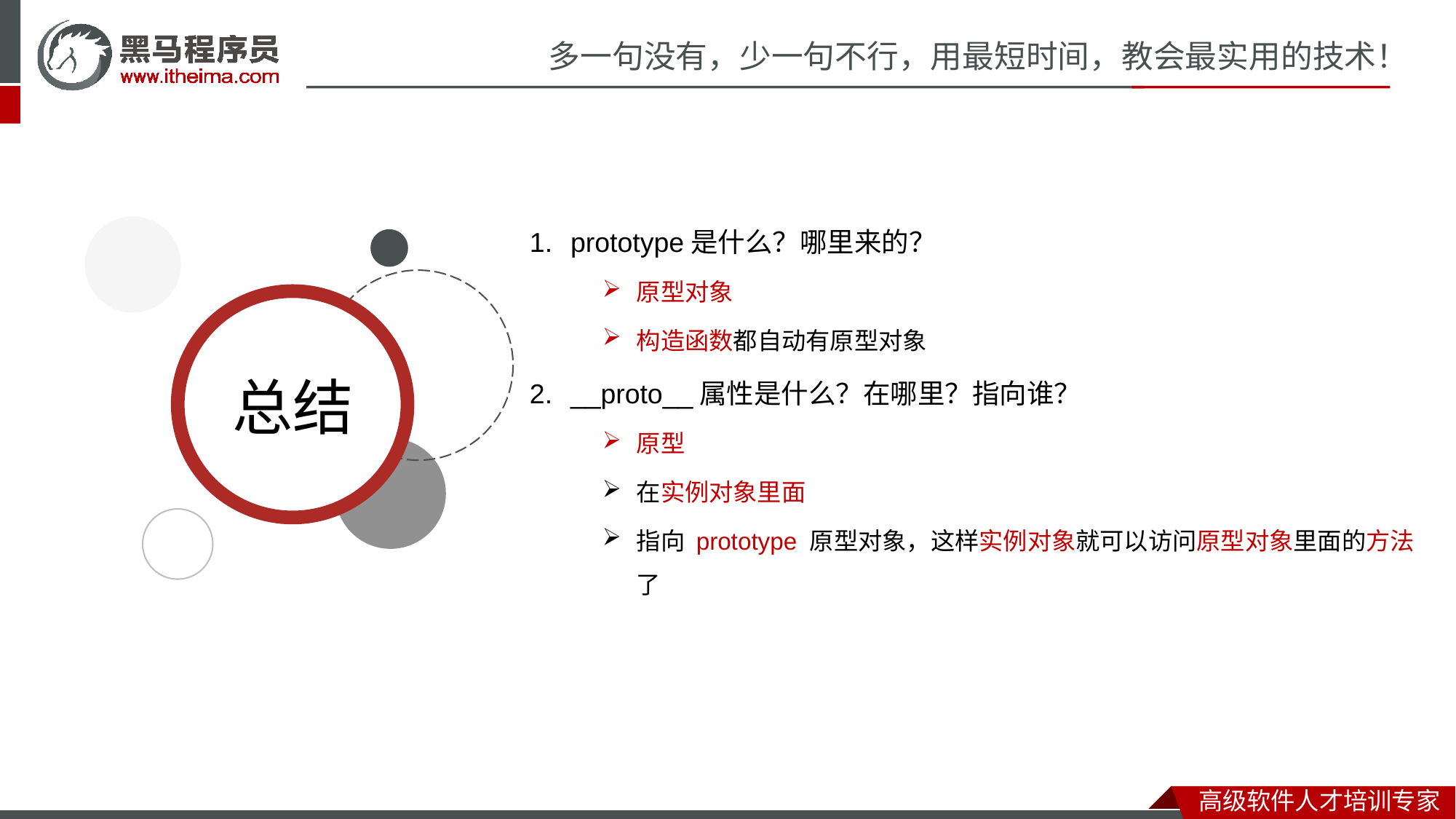

prototype是什么？哪里来的？
原型对象
构造函数都自动有原型对象
__proto__属性是什么？在哪里？指向谁？
原型
在实例对象里面
指向 prototype 原型对象，这样实例对象就可以访问原型对象里面的方法了